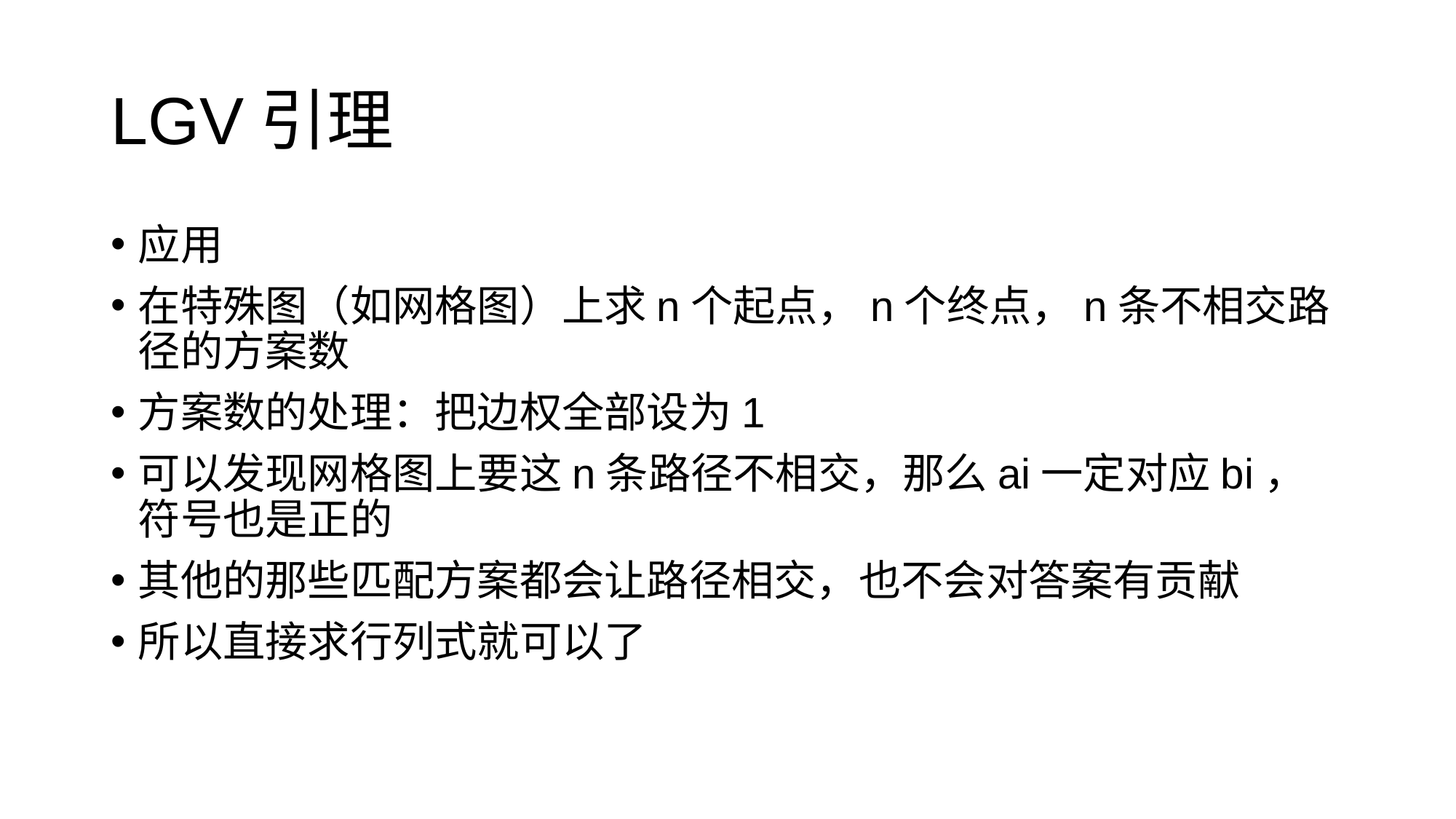

# LGV引理
应用
在特殊图（如网格图）上求n个起点，n个终点，n条不相交路径的方案数
方案数的处理：把边权全部设为1
可以发现网格图上要这n条路径不相交，那么ai一定对应bi，符号也是正的
其他的那些匹配方案都会让路径相交，也不会对答案有贡献
所以直接求行列式就可以了